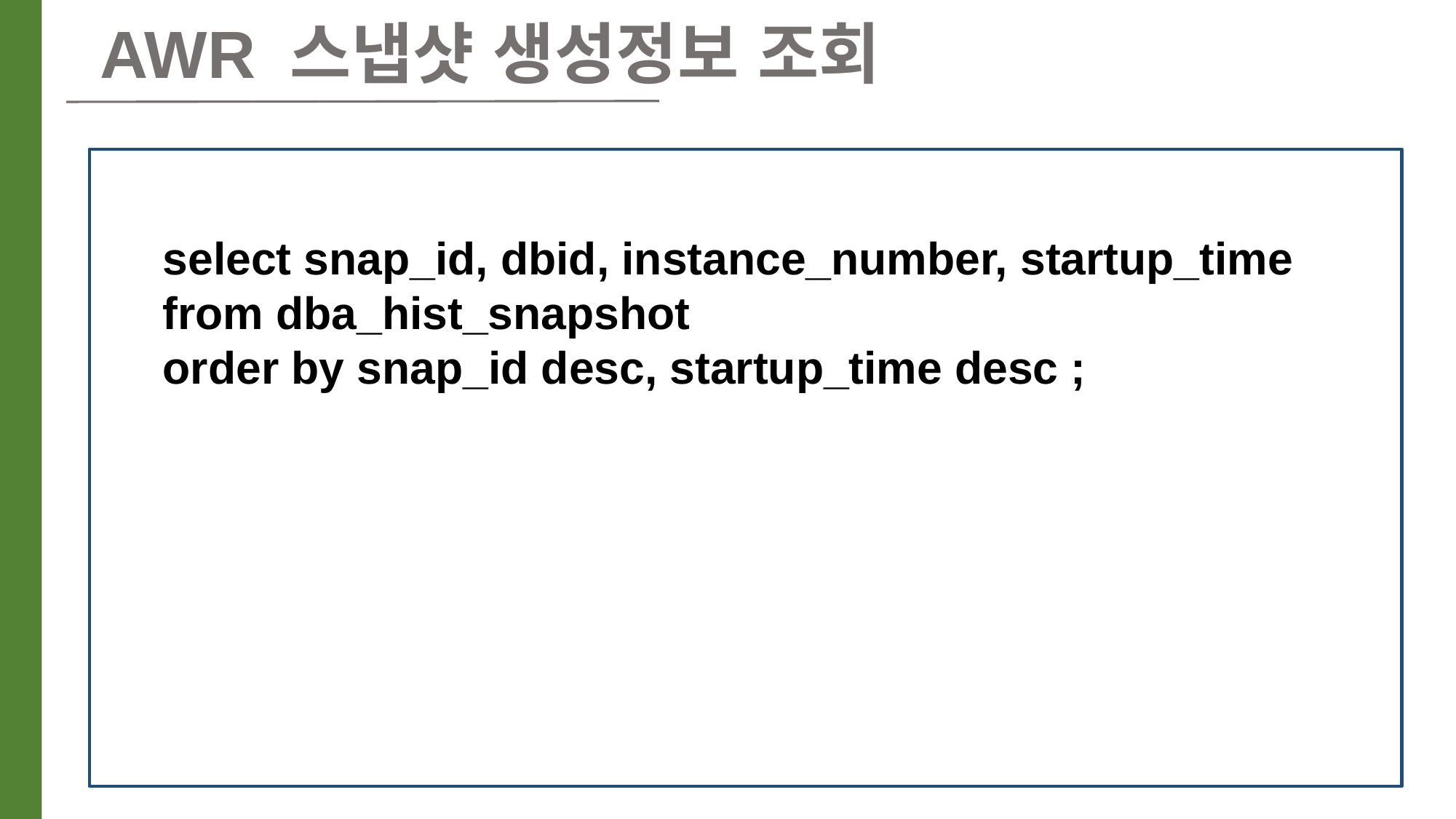

AWR 스냅샷 생성정보 조회

     select snap_id, dbid, instance_number, startup_time
     from dba_hist_snapshot
     order by snap_id desc, startup_time desc ;